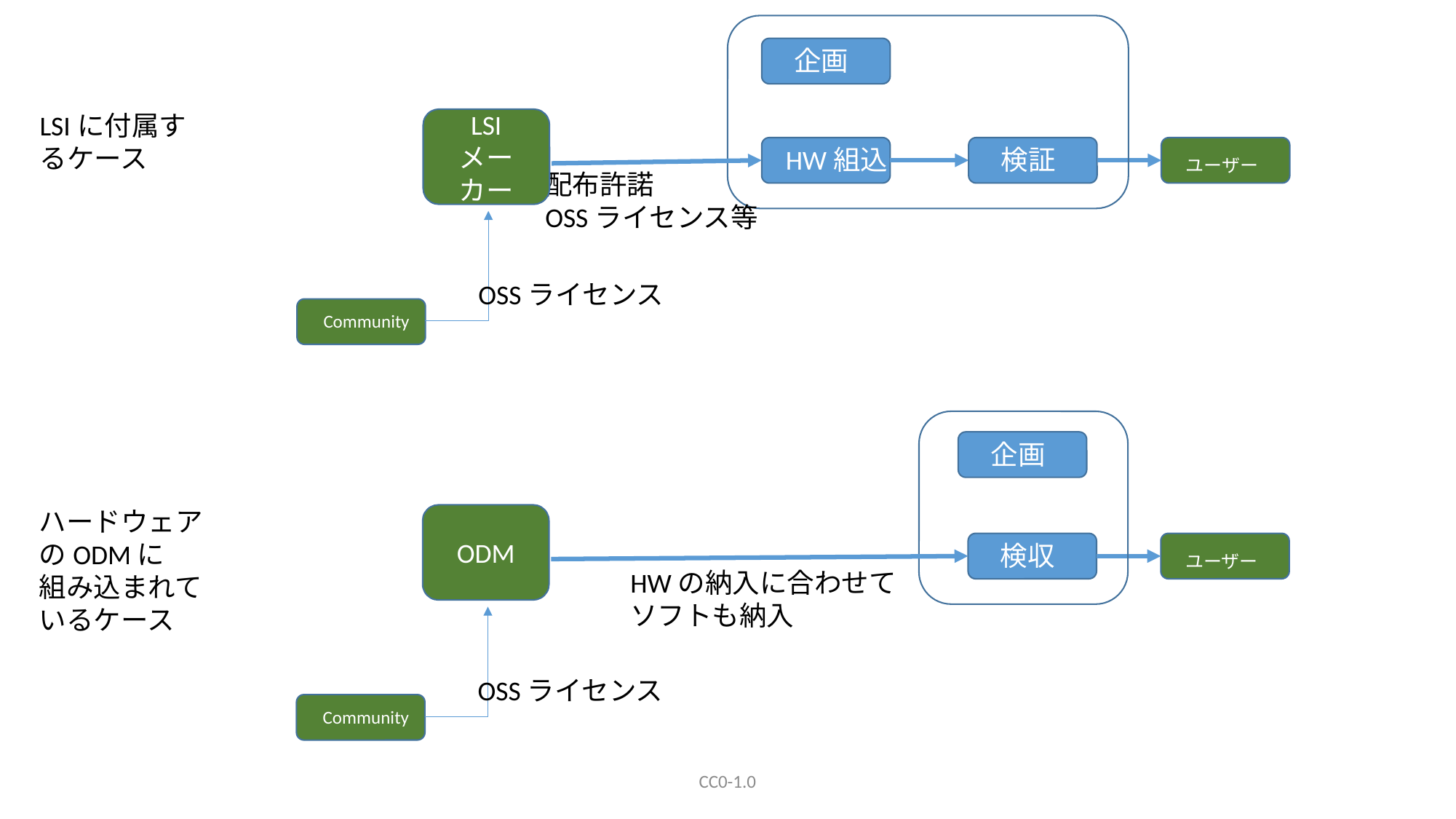

企画
LSIに付属するケース
LSI
メーカー

HW組込

検証

ユーザー
配布許諾
OSSライセンス等
OSSライセンス

Community

企画
ハードウェア
のODMに
組み込まれているケース
ODM
開発

検収

ユーザー
HWの納入に合わせて
ソフトも納入
OSSライセンス

Community
CC0-1.0